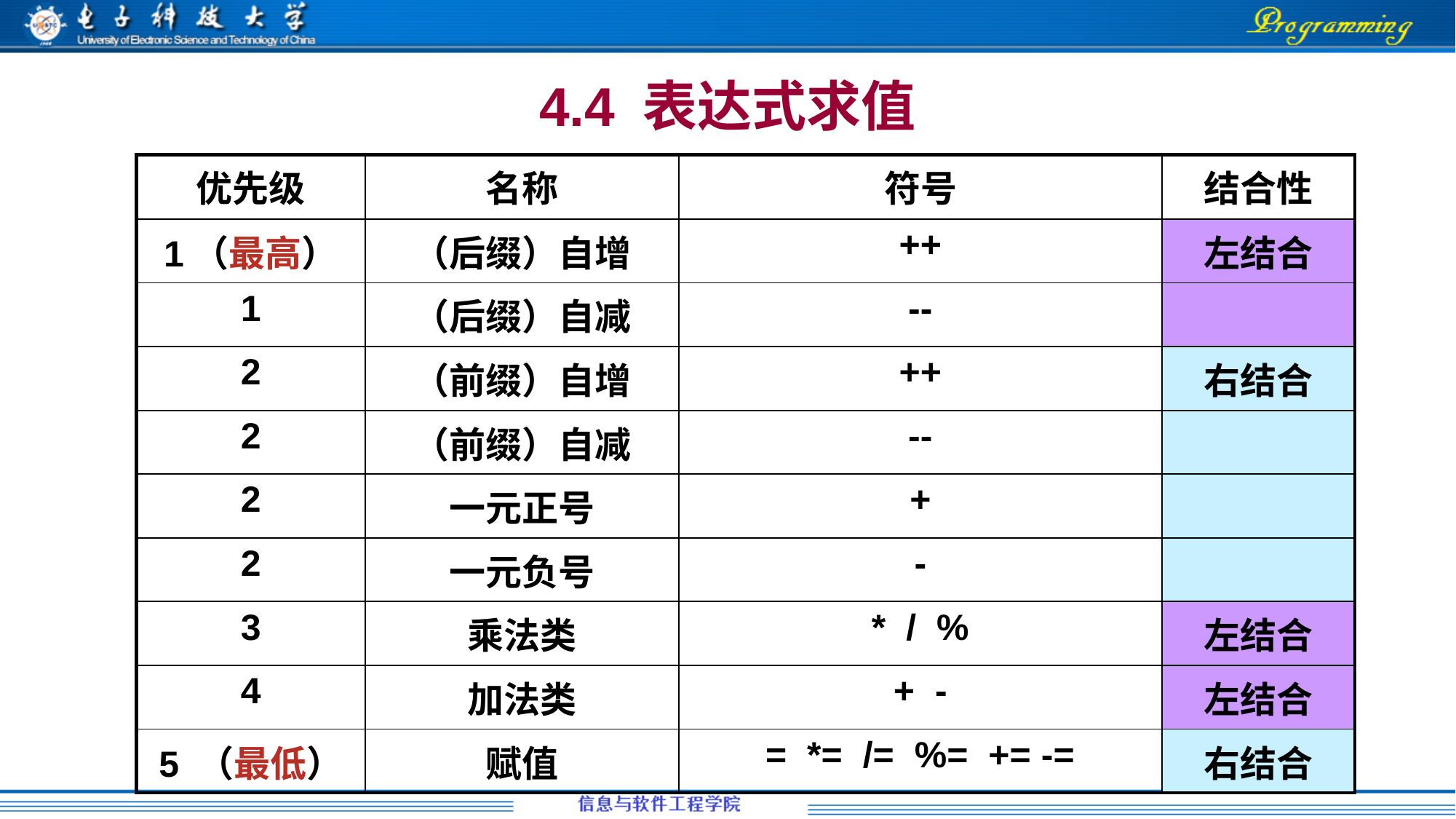

4.4 表达式求值
| 优先级 | 名称 | 符号 | 结合性 |
| --- | --- | --- | --- |
| 1（最高） | （后缀）自增 | ++ | 左结合 |
| 1 | （后缀）自减 | -- |  |
| 2 | （前缀）自增 | ++ | 右结合 |
| 2 | （前缀）自减 | -- |  |
| 2 | 一元正号 | + |  |
| 2 | 一元负号 | - |  |
| 3 | 乘法类 | \* / % | 左结合 |
| 4 | 加法类 | + - | 左结合 |
| 5 （最低） | 赋值 | = \*= /= %= += -= | 右结合 |